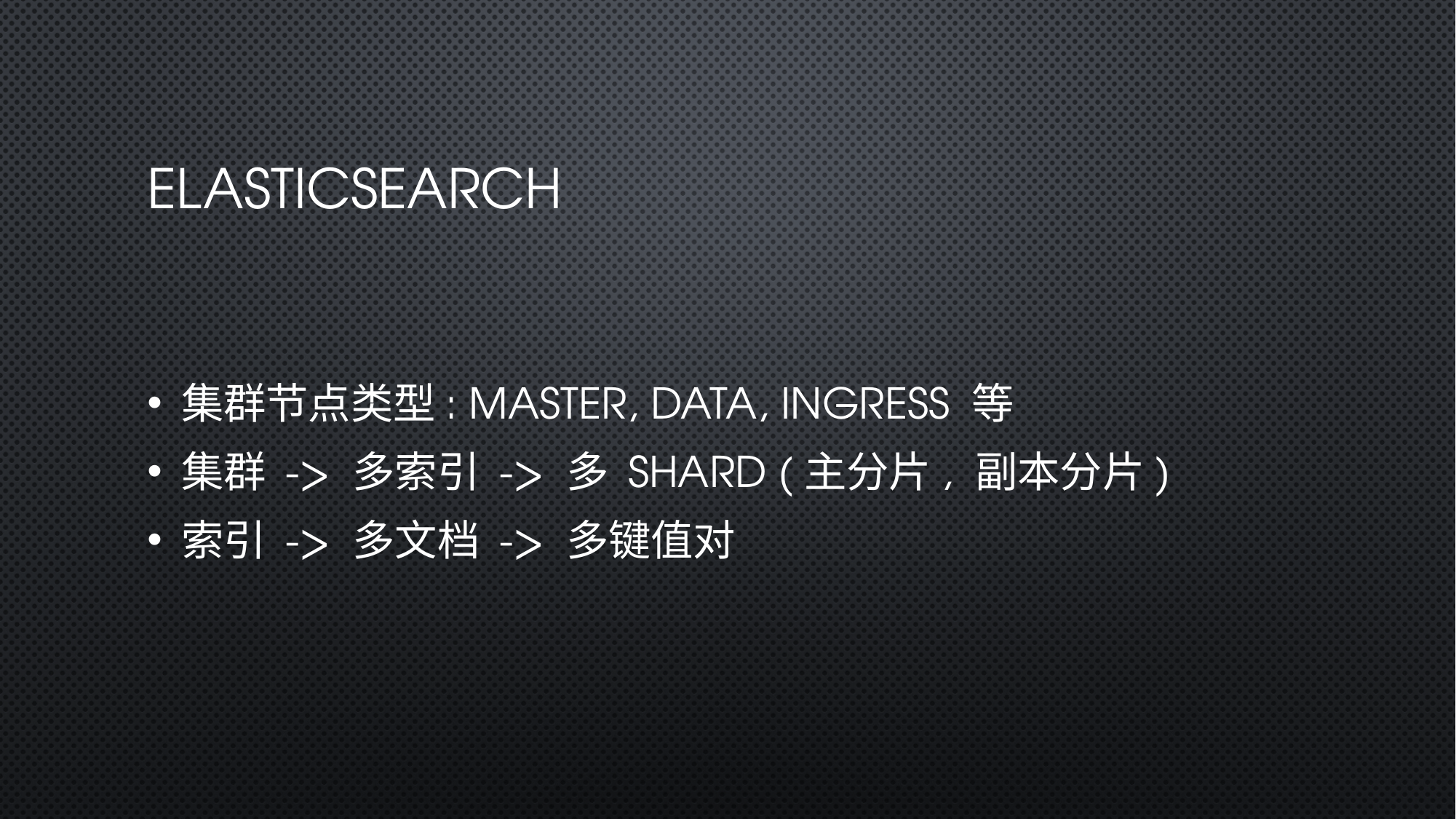

# Elasticsearch
集群节点类型: master, data, ingress 等
集群 -> 多索引 -> 多 shard (主分片, 副本分片)
索引 -> 多文档 -> 多键值对